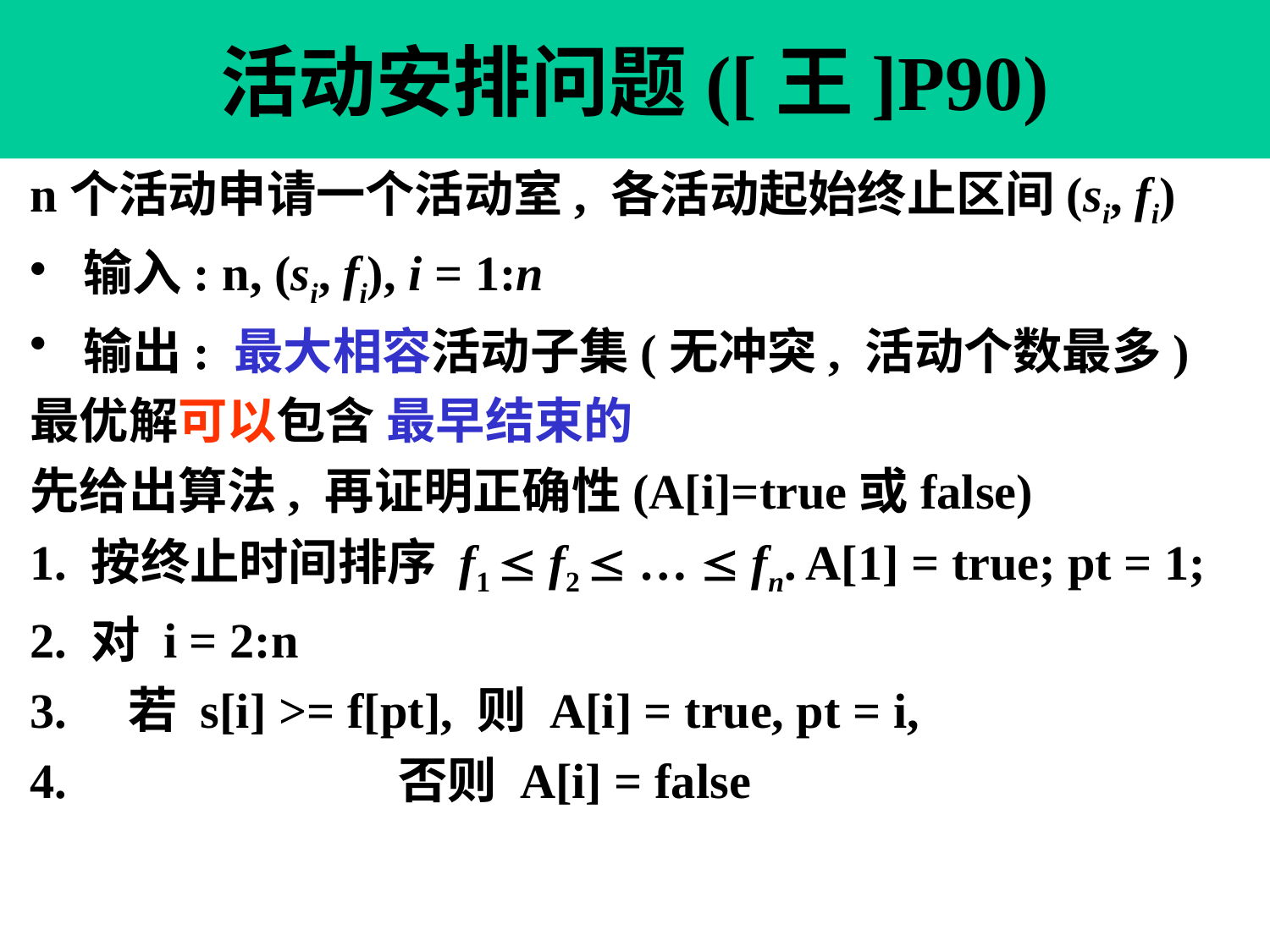

# 活动安排问题([王]P90)
n个活动申请一个活动室, 各活动起始终止区间(si, fi)
 输入: n, (si, fi), i = 1:n
 输出: 最大相容活动子集(无冲突, 活动个数最多)
最优解可以包含 最早结束的
先给出算法, 再证明正确性(A[i]=true或false)
1. 按终止时间排序 f1 ≤ f2 ≤ … ≤ fn. A[1] = true; pt = 1;
2. 对 i = 2:n
3.    若 s[i] >= f[pt], 则 A[i] = true, pt = i,
4.                          否则 A[i] = false